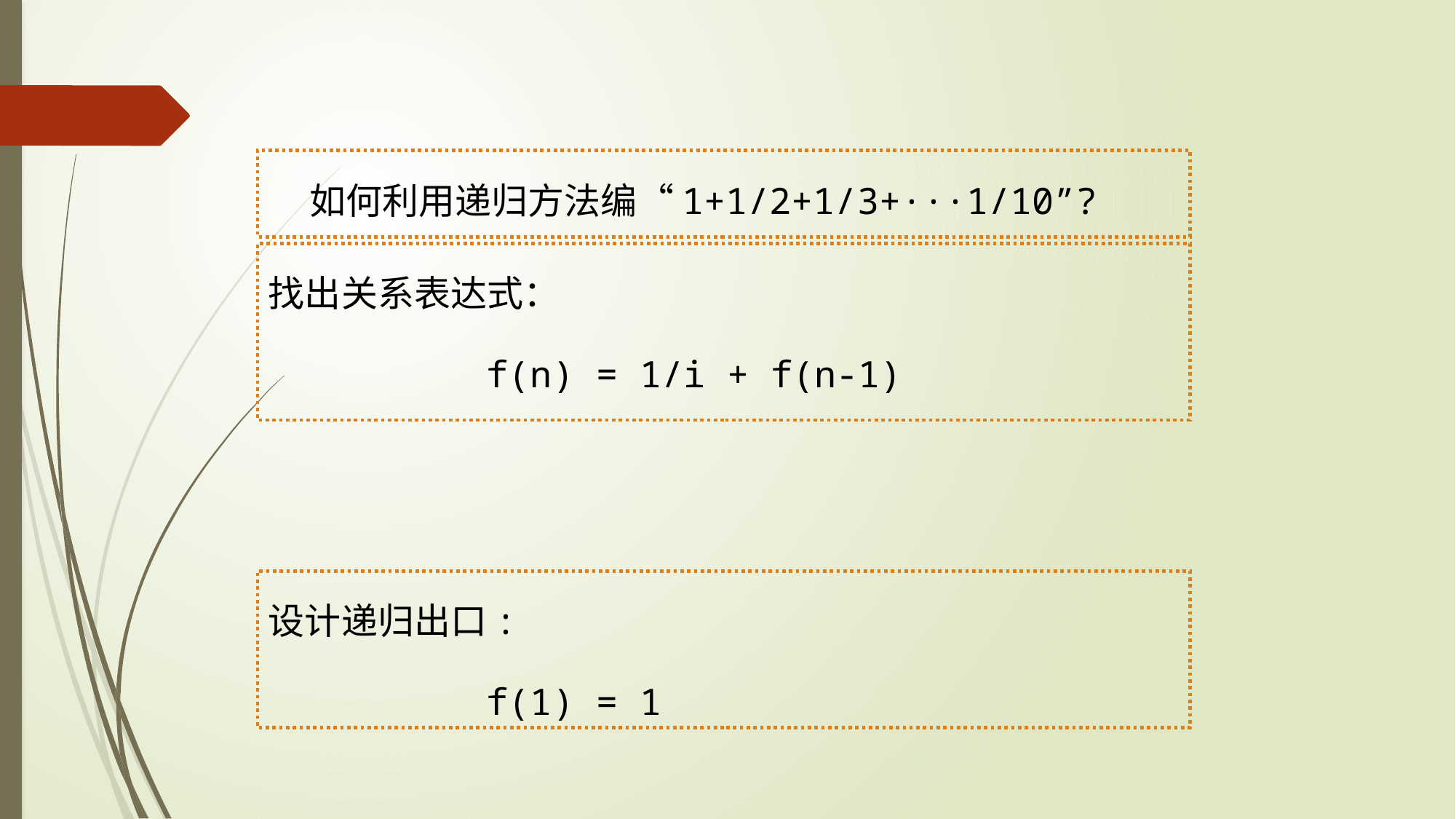

如何利用递归方法编“1+1/2+1/3+···1/10”?
找出关系表达式：
		f(n) = 1/i + f(n-1)
设计递归出口:
		f(1) = 1